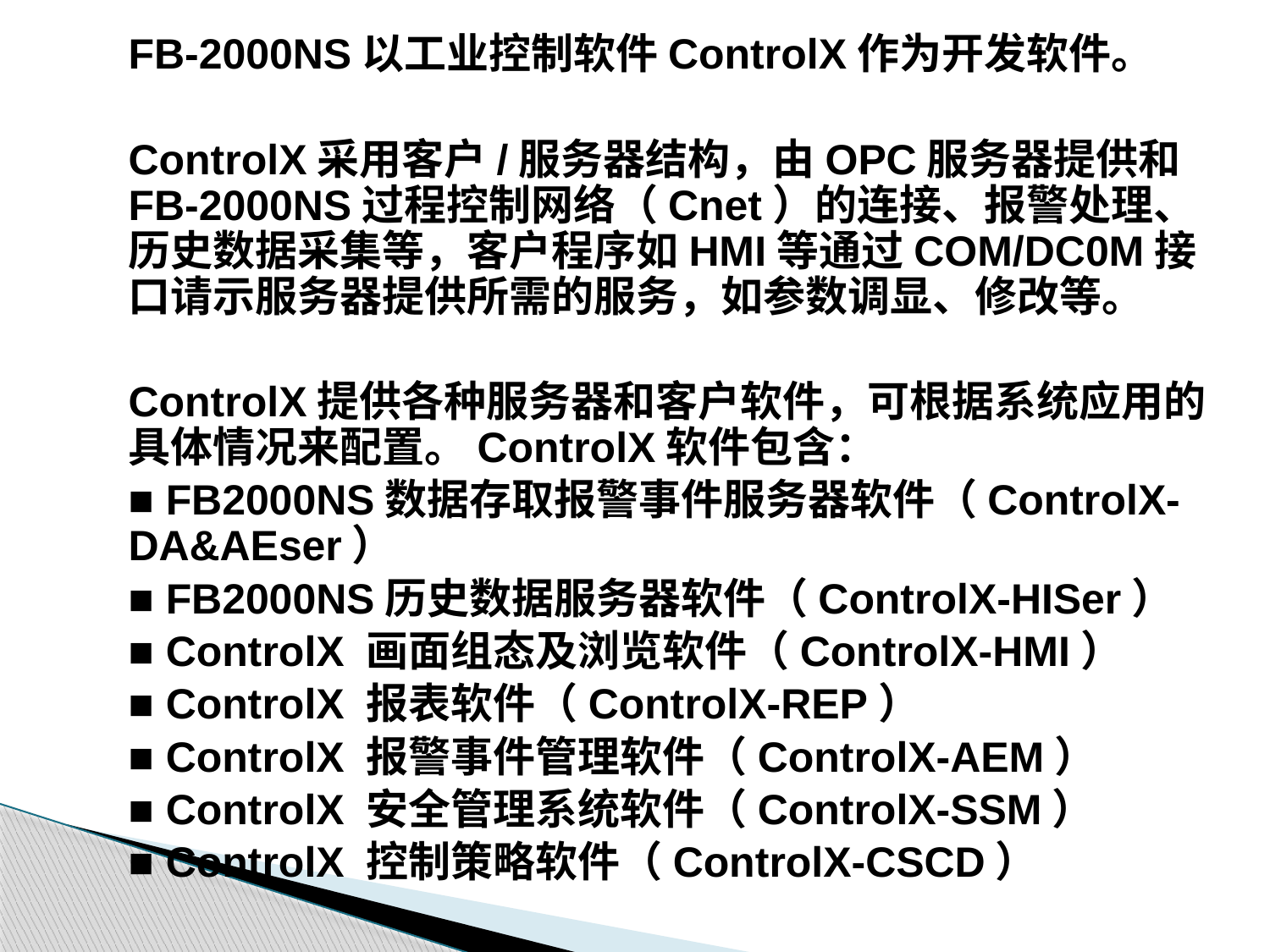

FB-2000NS以工业控制软件ControlX作为开发软件。

	ControlX采用客户/服务器结构，由OPC服务器提供和FB-2000NS过程控制网络（Cnet）的连接、报警处理、历史数据采集等，客户程序如HMI等通过COM/DC0M接口请示服务器提供所需的服务，如参数调显、修改等。

	ControlX提供各种服务器和客户软件，可根据系统应用的具体情况来配置。ControlX软件包含：
	■ FB2000NS数据存取报警事件服务器软件（ControlX-DA&AEser）
	■ FB2000NS历史数据服务器软件（ControlX-HISer）
	■ ControlX 画面组态及浏览软件（ControlX-HMI）
	■ ControlX 报表软件（ControlX-REP）
	■ ControlX 报警事件管理软件（ControlX-AEM）
	■ ControlX 安全管理系统软件（ControlX-SSM）
	■ ControlX 控制策略软件（ControlX-CSCD）